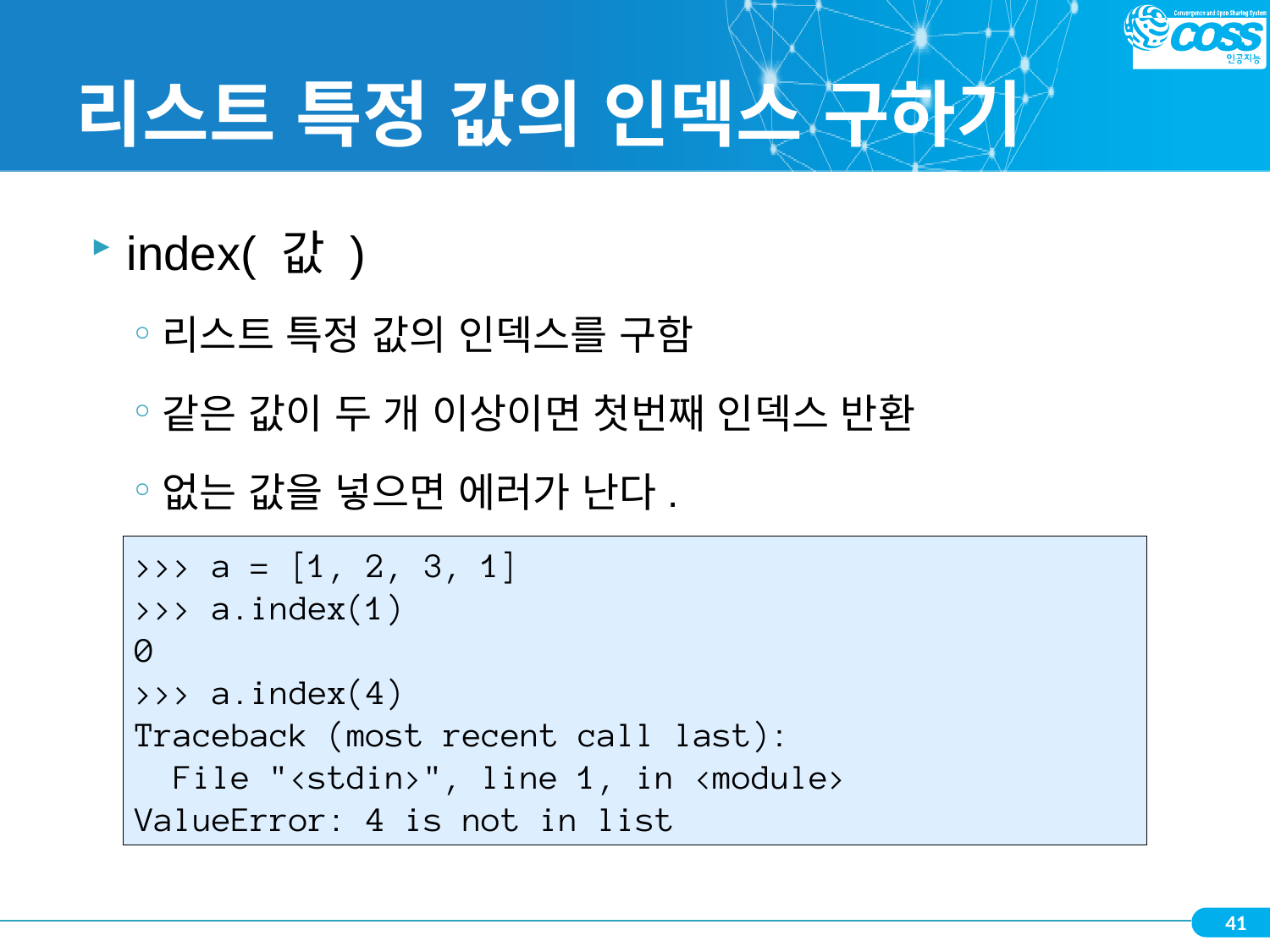

# 리스트 특정 값의 인덱스 구하기
index( 값 )
리스트 특정 값의 인덱스를 구함
같은 값이 두 개 이상이면 첫번째 인덱스 반환
없는 값을 넣으면 에러가 난다.
>>> a = [1, 2, 3, 1]
>>> a.index(1)
0
>>> a.index(4)
Traceback (most recent call last):
  File "<stdin>", line 1, in <module>
ValueError: 4 is not in list